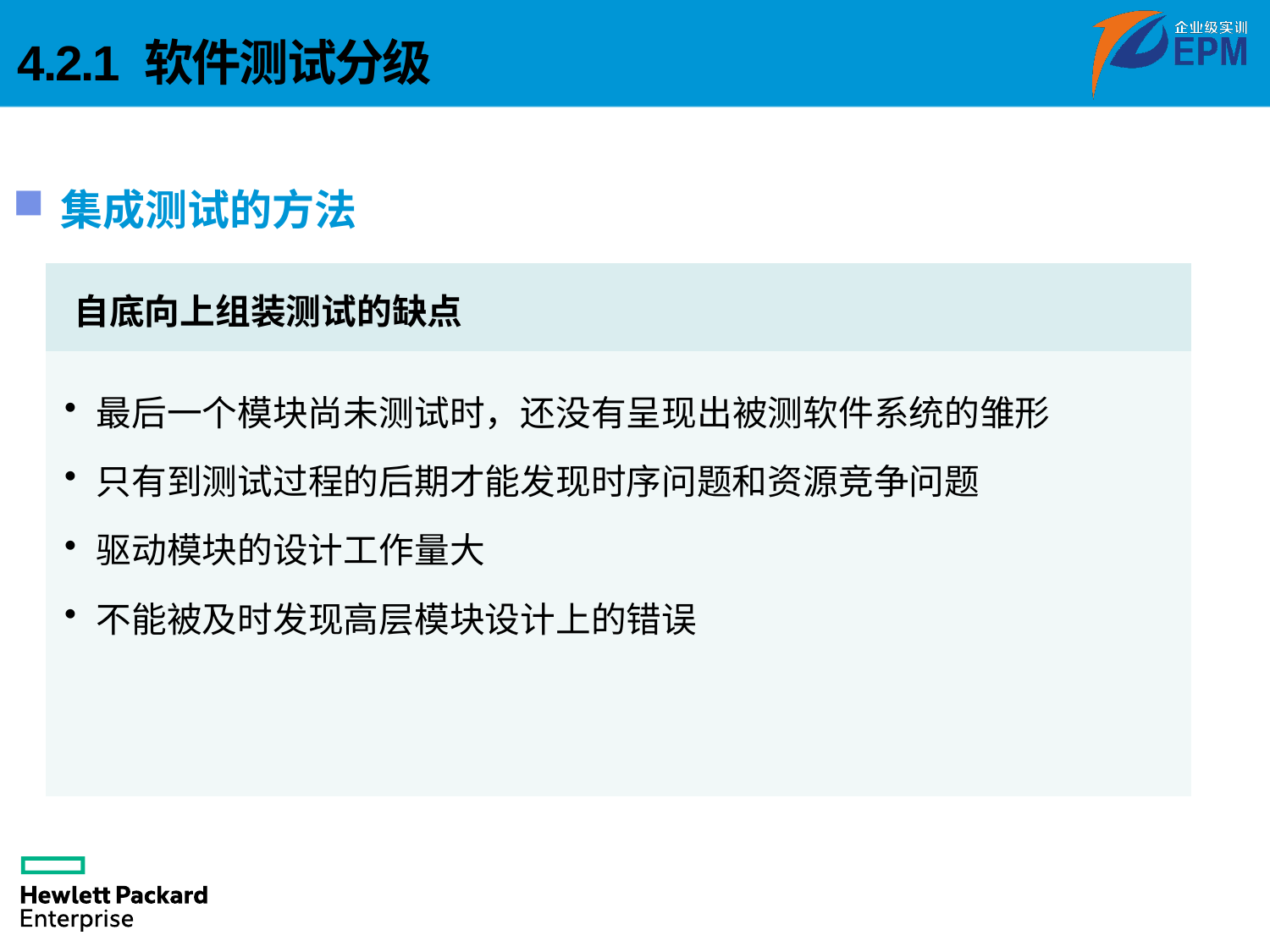

4.2.1 软件测试分级
集成测试的方法
自底向上组装测试的缺点
最后一个模块尚未测试时，还没有呈现出被测软件系统的雏形
只有到测试过程的后期才能发现时序问题和资源竞争问题
驱动模块的设计工作量大
不能被及时发现高层模块设计上的错误